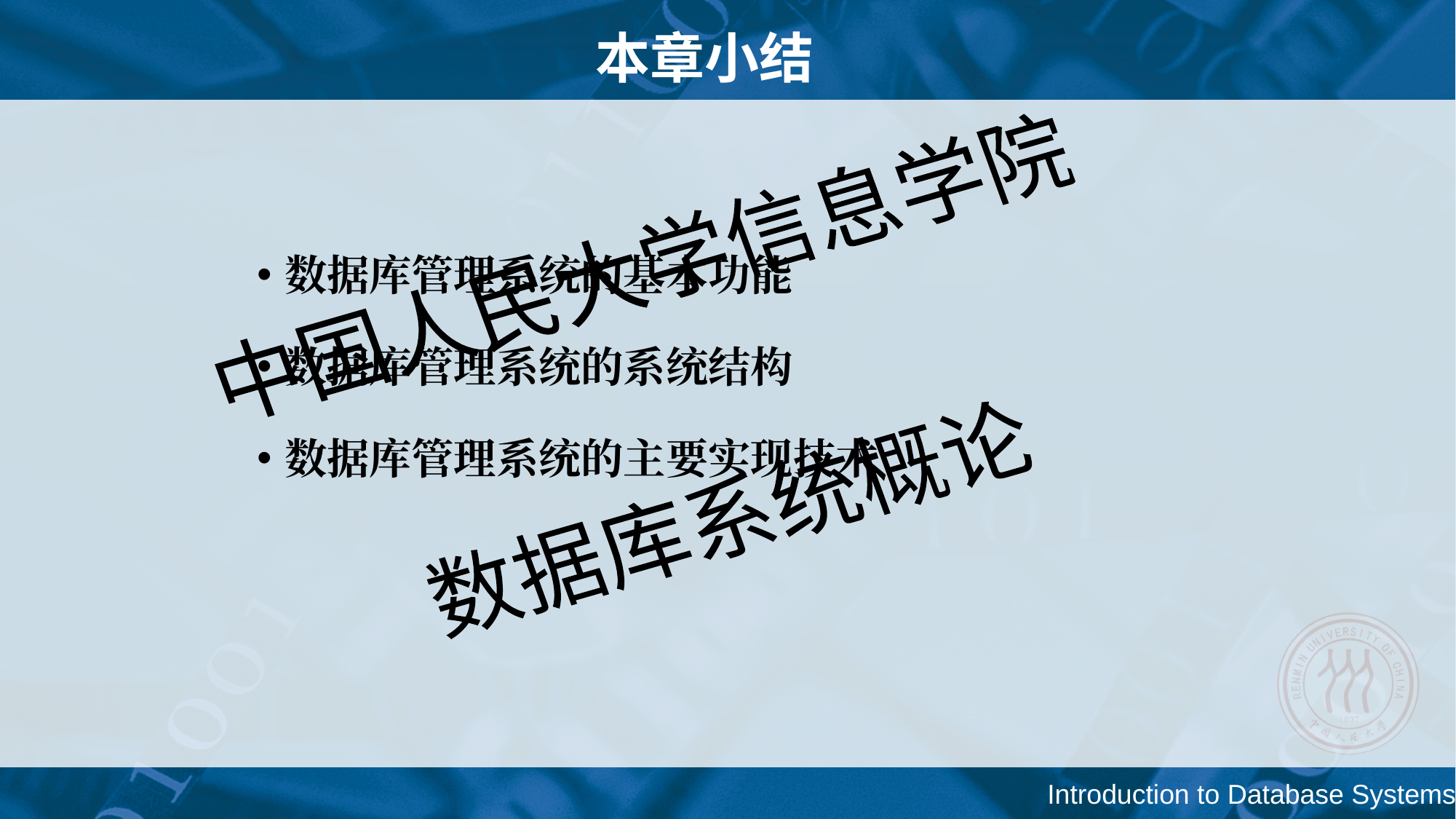

本章小结

数据库管理系统的基本功能
数据库管理系统的系统结构
数据库管理系统的主要实现技术